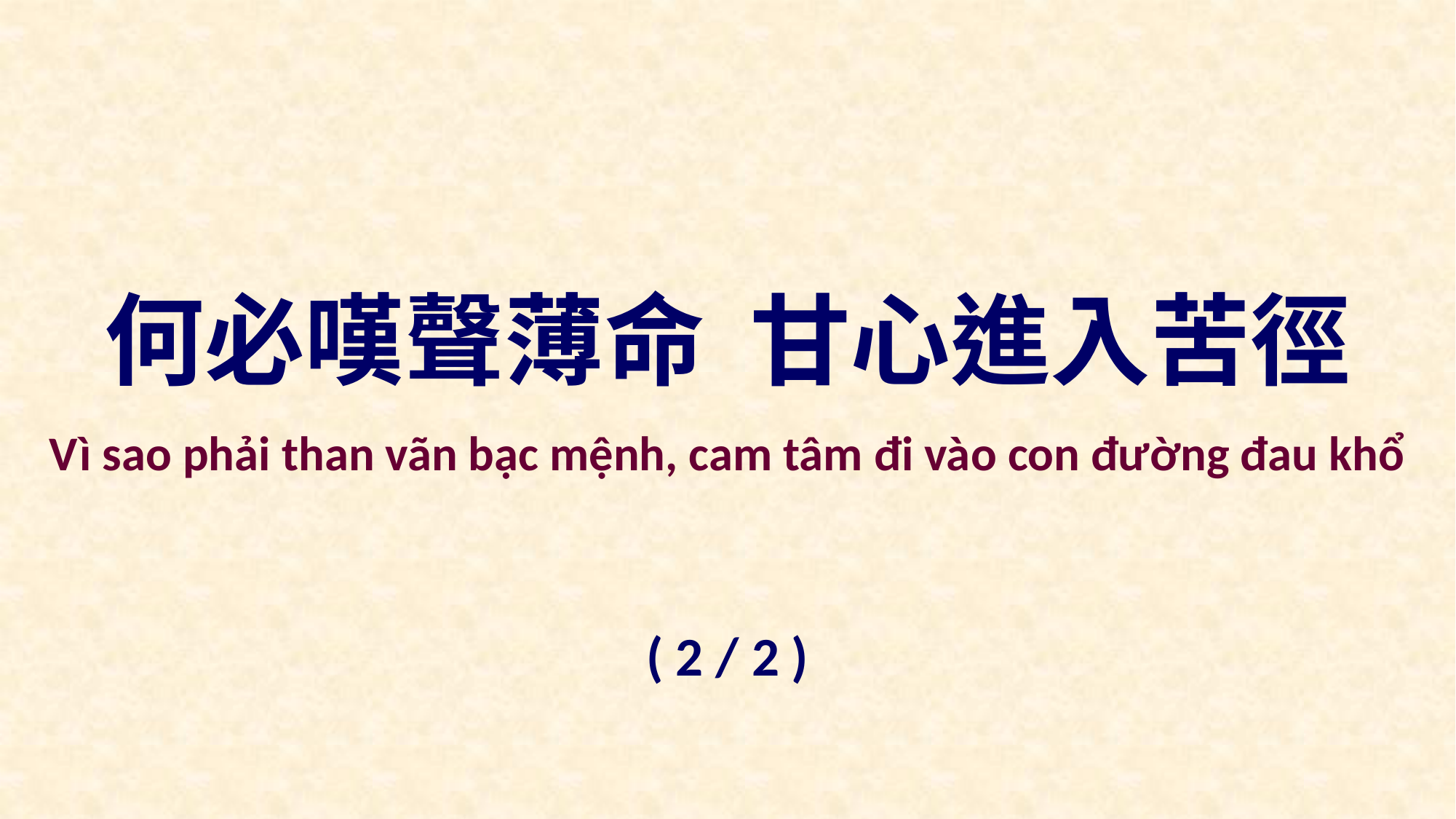

何必嘆聲薄命  甘心進入苦徑
Vì sao phải than vãn bạc mệnh, cam tâm đi vào con đường đau khổ
( 2 / 2 )